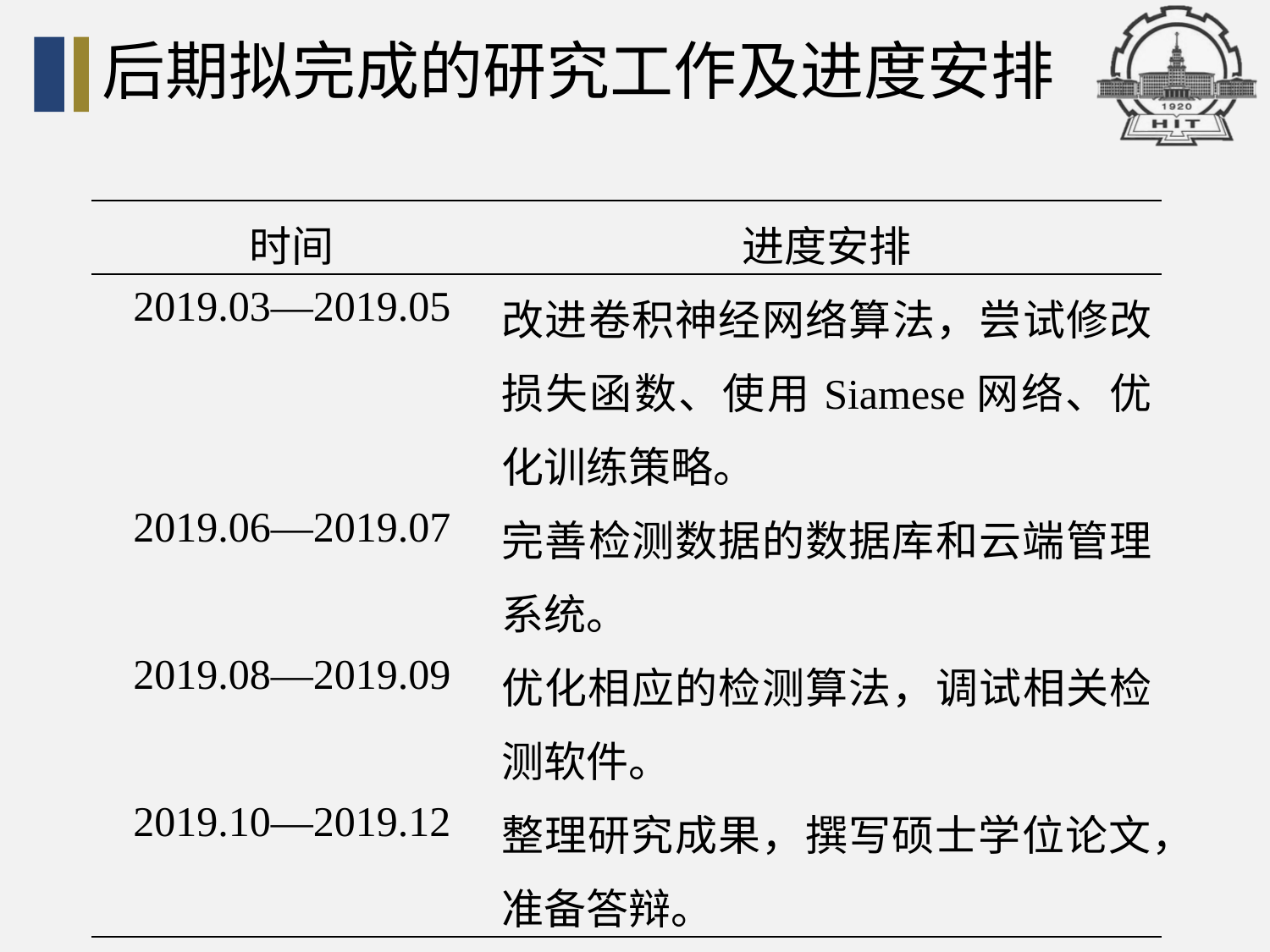

# 后期拟完成的研究工作及进度安排
| 时间 | 进度安排 |
| --- | --- |
| 2019.03—2019.05 | 改进卷积神经网络算法，尝试修改损失函数、使用Siamese网络、优化训练策略。 |
| 2019.06—2019.07 | 完善检测数据的数据库和云端管理系统。 |
| 2019.08—2019.09 | 优化相应的检测算法，调试相关检测软件。 |
| 2019.10—2019.12 | 整理研究成果，撰写硕士学位论文，准备答辩。 |